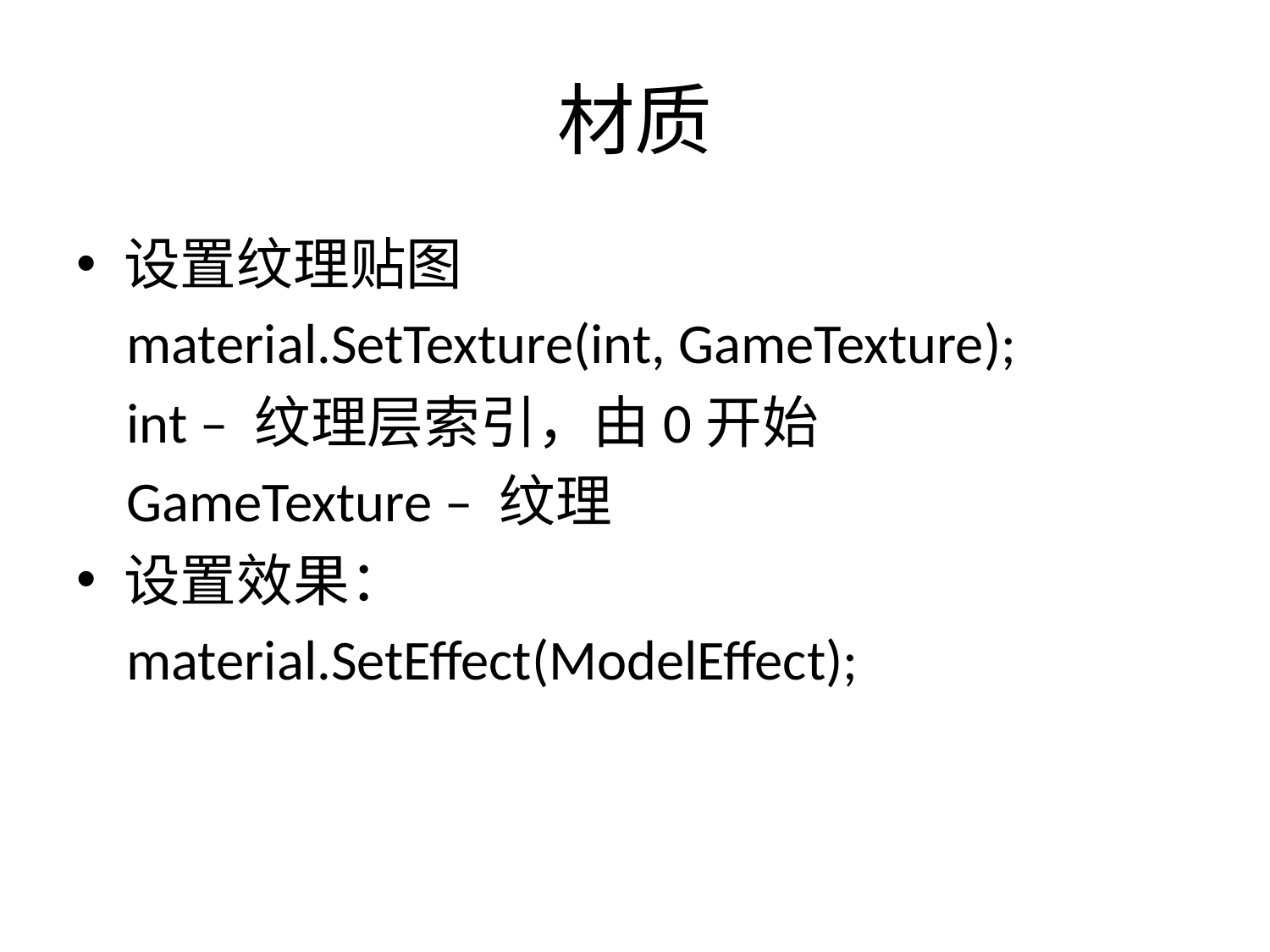

# 材质
设置纹理贴图
material.SetTexture(int, GameTexture);
int – 纹理层索引，由0开始
GameTexture – 纹理
设置效果：
material.SetEffect(ModelEffect);